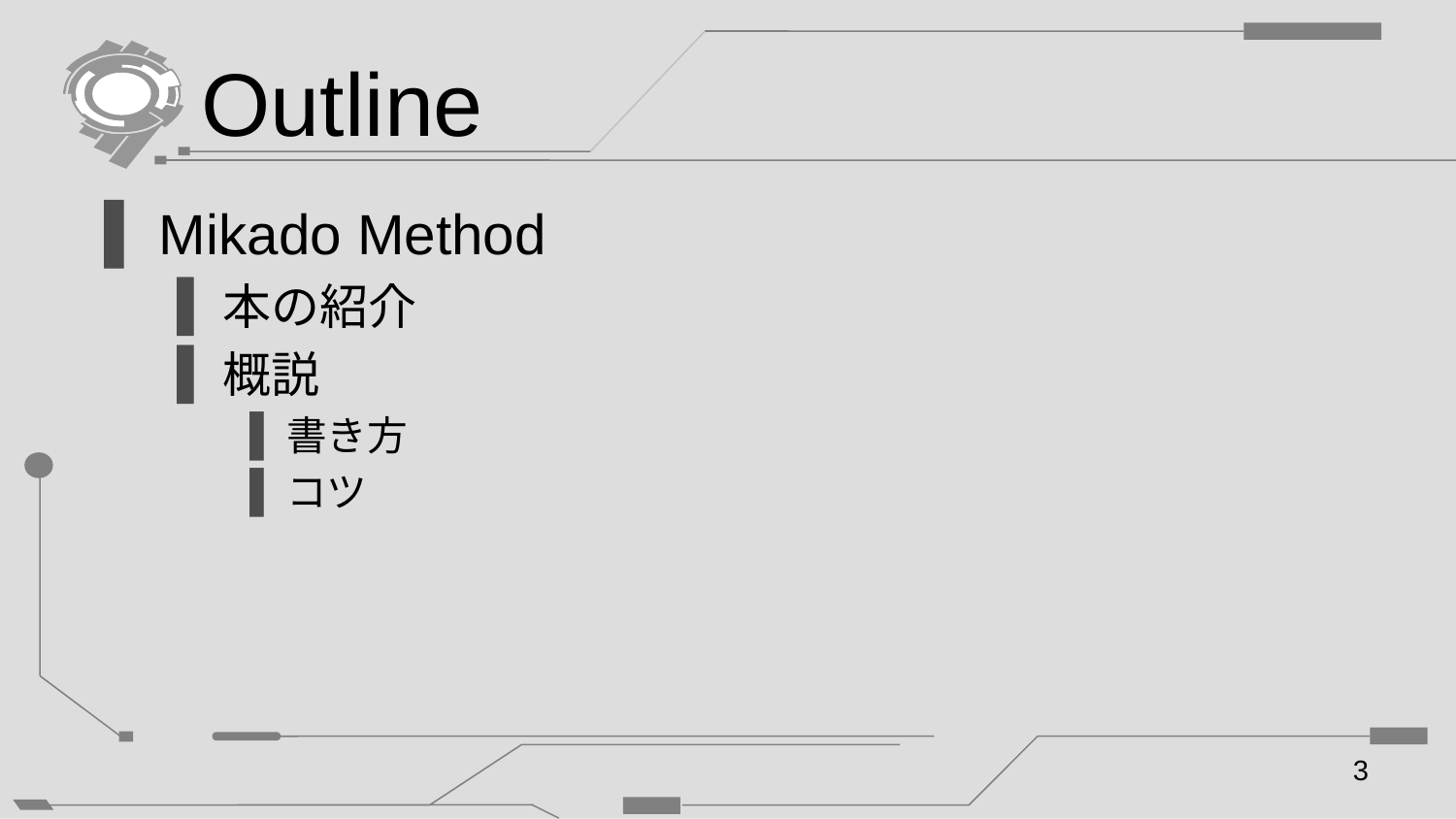

# Outline
Mikado Method
本の紹介
概説
書き方
コツ
3